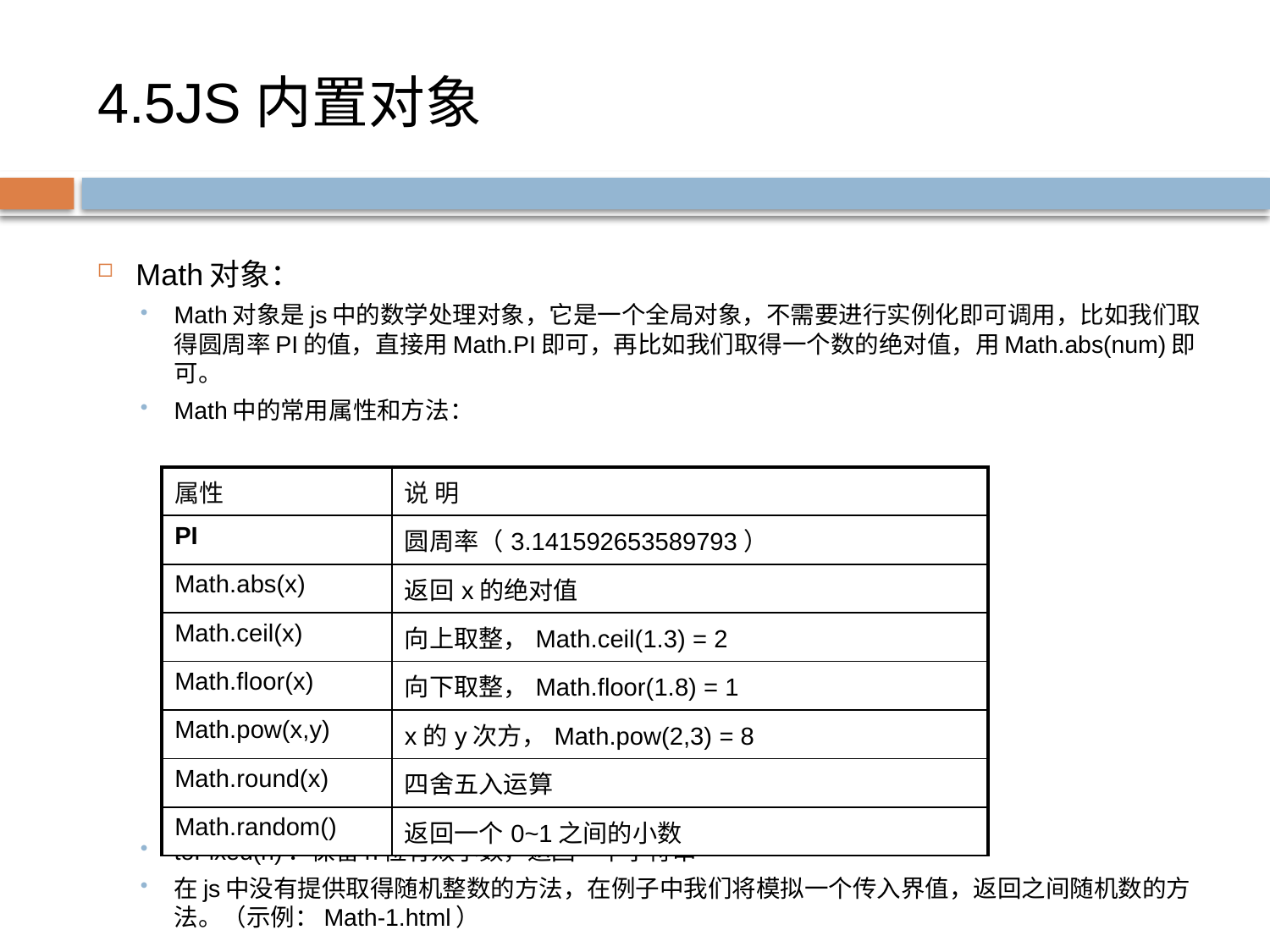

# 4.5JS内置对象
Math对象：
Math对象是js中的数学处理对象，它是一个全局对象，不需要进行实例化即可调用，比如我们取得圆周率PI的值，直接用Math.PI即可，再比如我们取得一个数的绝对值，用Math.abs(num)即可。
Math中的常用属性和方法：

toFixed(n)：保留n位有效小数，返回一个字符串
在js中没有提供取得随机整数的方法，在例子中我们将模拟一个传入界值，返回之间随机数的方法。（示例：Math-1.html）
| 属性 | 说 明 |
| --- | --- |
| PI | 圆周率（3.141592653589793） |
| Math.abs(x) | 返回x的绝对值 |
| Math.ceil(x) | 向上取整，Math.ceil(1.3) = 2 |
| Math.floor(x) | 向下取整，Math.floor(1.8) = 1 |
| Math.pow(x,y) | x的y次方，Math.pow(2,3) = 8 |
| Math.round(x) | 四舍五入运算 |
| Math.random() | 返回一个0~1之间的小数 |